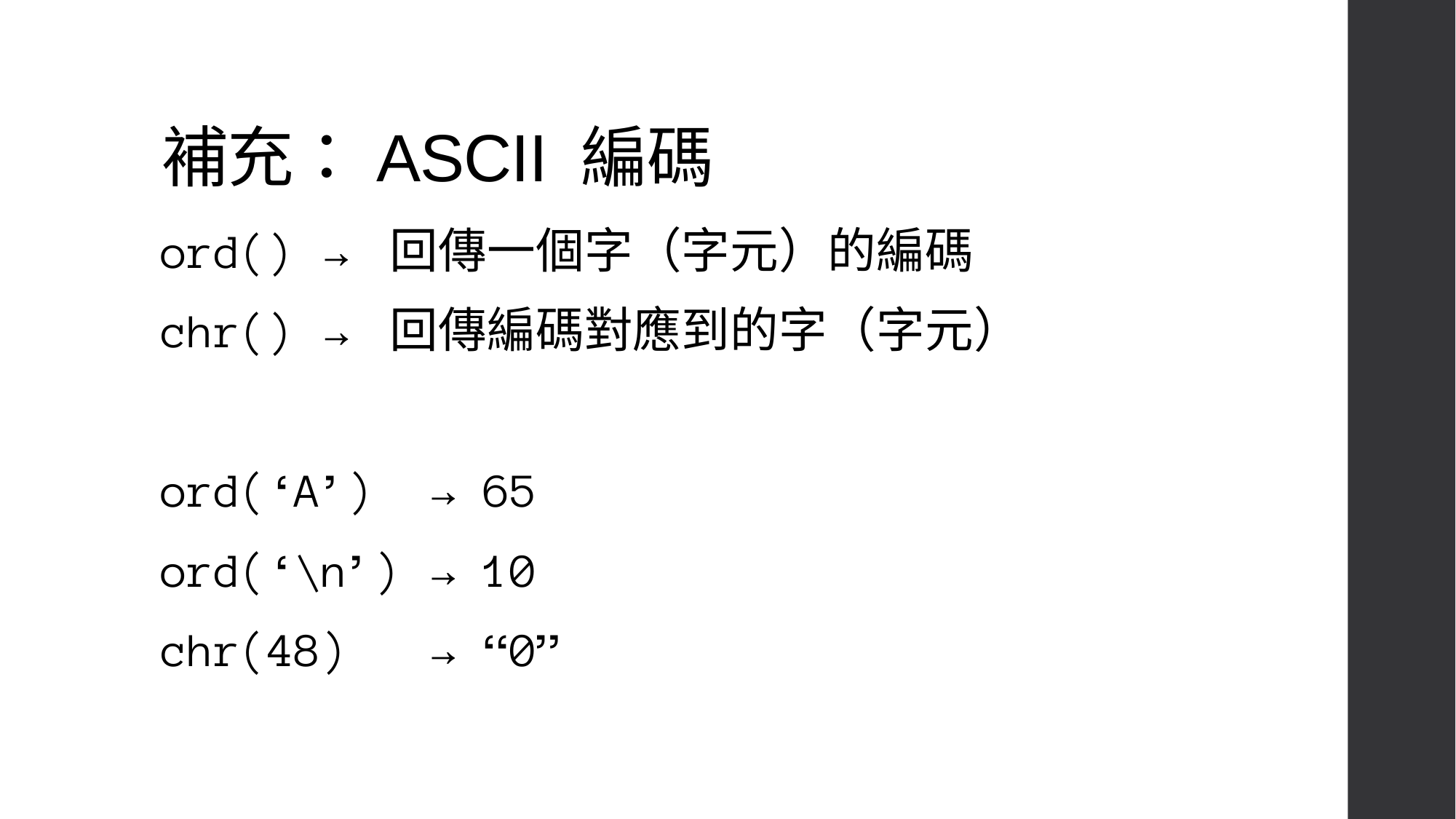

# 補充：ASCII 編碼
ord() → 回傳一個字（字元）的編碼
chr() → 回傳編碼對應到的字（字元）

ord(‘A’)  → 65
ord(‘\n’) → 10
chr(48)   → “0”